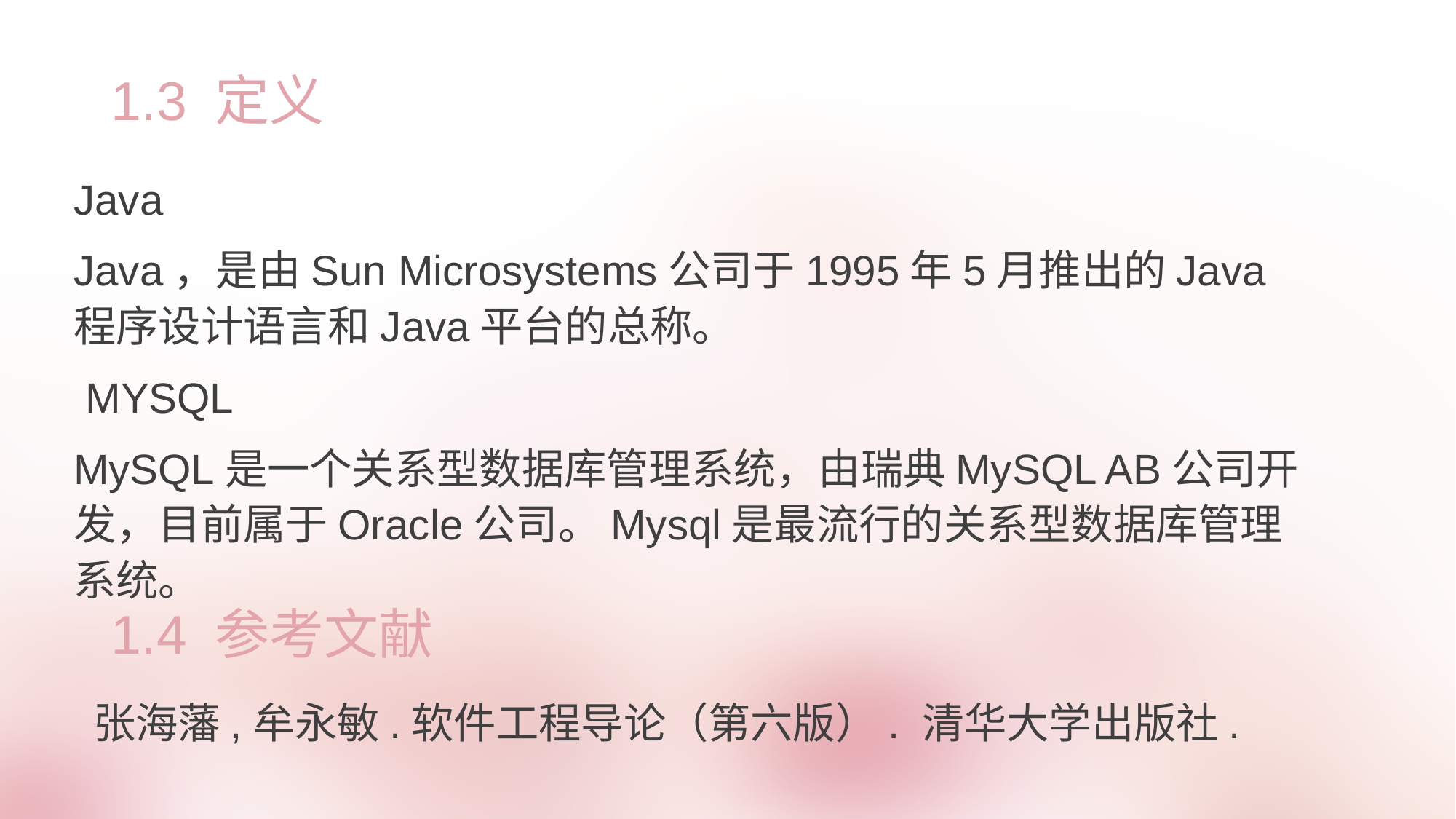

# 1.3 定义
Java
Java，是由Sun Microsystems公司于1995年5月推出的Java程序设计语言和Java平台的总称。
 MYSQL
MySQL是一个关系型数据库管理系统，由瑞典MySQL AB公司开发，目前属于Oracle公司。Mysql是最流行的关系型数据库管理系统。

 张海藩,牟永敏.软件工程导论（第六版）. 清华大学出版社.
1.4 参考文献